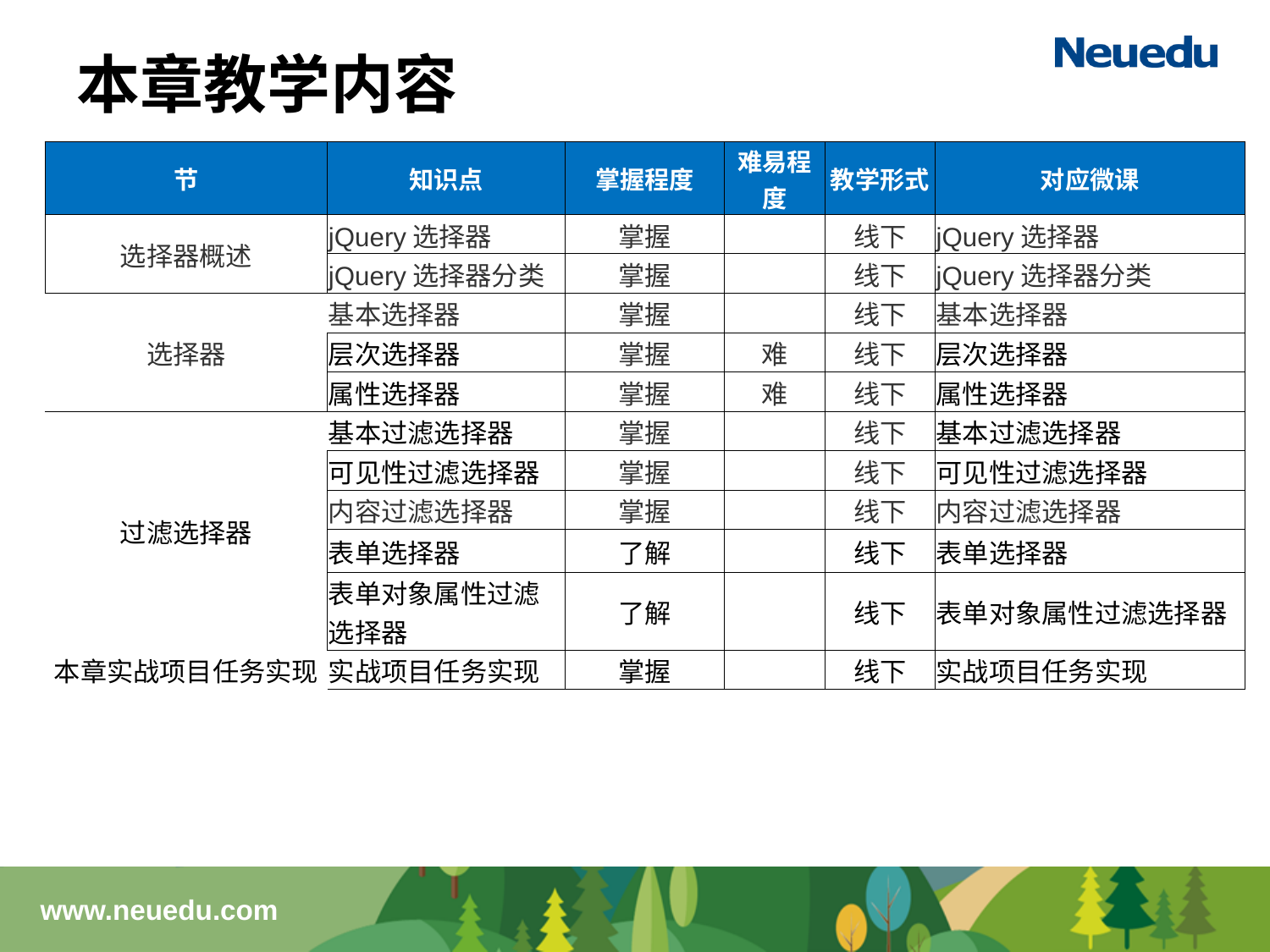

# 本章教学内容
| 节 | 知识点 | 掌握程度 | 难易程度 | 教学形式 | 对应微课 |
| --- | --- | --- | --- | --- | --- |
| 选择器概述 | jQuery选择器 | 掌握 |  | 线下 | jQuery选择器 |
|  | jQuery选择器分类 | 掌握 |  | 线下 | jQuery选择器分类 |
| 选择器 | 基本选择器 | 掌握 |  | 线下 | 基本选择器 |
|  | 层次选择器 | 掌握 | 难 | 线下 | 层次选择器 |
|  | 属性选择器 | 掌握 | 难 | 线下 | 属性选择器 |
| 过滤选择器 | 基本过滤选择器 | 掌握 |  | 线下 | 基本过滤选择器 |
|  | 可见性过滤选择器 | 掌握 |  | 线下 | 可见性过滤选择器 |
|  | 内容过滤选择器 | 掌握 |  | 线下 | 内容过滤选择器 |
|  | 表单选择器 | 了解 |  | 线下 | 表单选择器 |
|  | 表单对象属性过滤选择器 | 了解 |  | 线下 | 表单对象属性过滤选择器 |
| 本章实战项目任务实现 | 实战项目任务实现 | 掌握 |  | 线下 | 实战项目任务实现 |